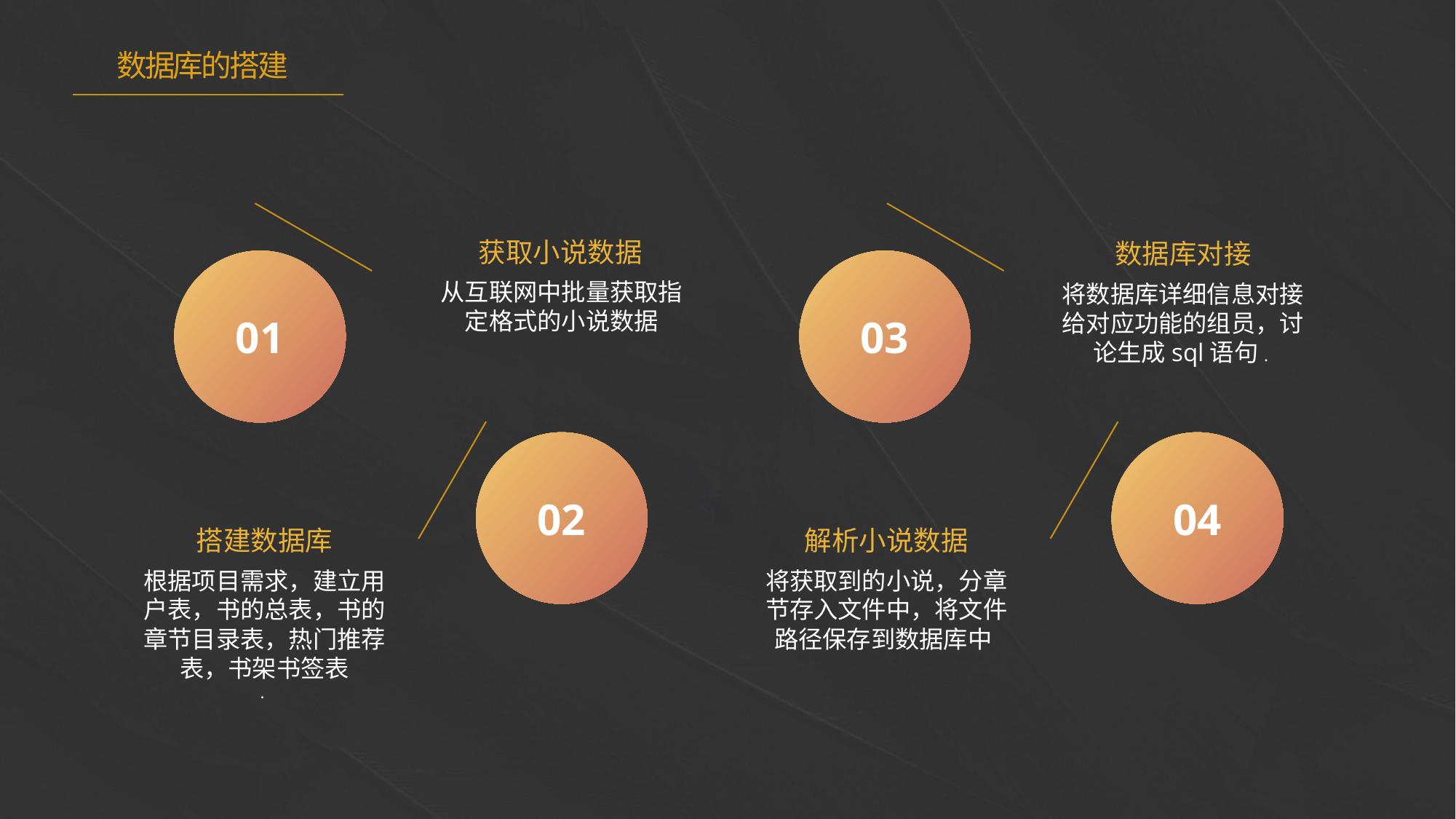

数据库的搭建

e7d195523061f1c0205959036996ad55c215b892a7aac5c0B9ADEF7896FB48F2EF97163A2DE1401E1875DEDC438B7864AD24CA23553DBBBD975DAF4CAD4A2592689FFB6CEE59FFA55B2702D0E5EE29CDFC0DD98BC7D6A39A64D3162AEA17DB19B9B9A87D0E9A0C5838999CD047764B32476FB53FC54D3671B43638F8C25D9EC95BB52BCC6C1CB3F6DE41EB0266A54822
获取小说数据
从互联网中批量获取指定格式的小说数据
数据库对接
将数据库详细信息对接给对应功能的组员，讨论生成sql语句.

01
03
02
04

搭建数据库
根据项目需求，建立用户表，书的总表，书的章节目录表，热门推荐表，书架书签表
.
解析小说数据
将获取到的小说，分章节存入文件中，将文件路径保存到数据库中